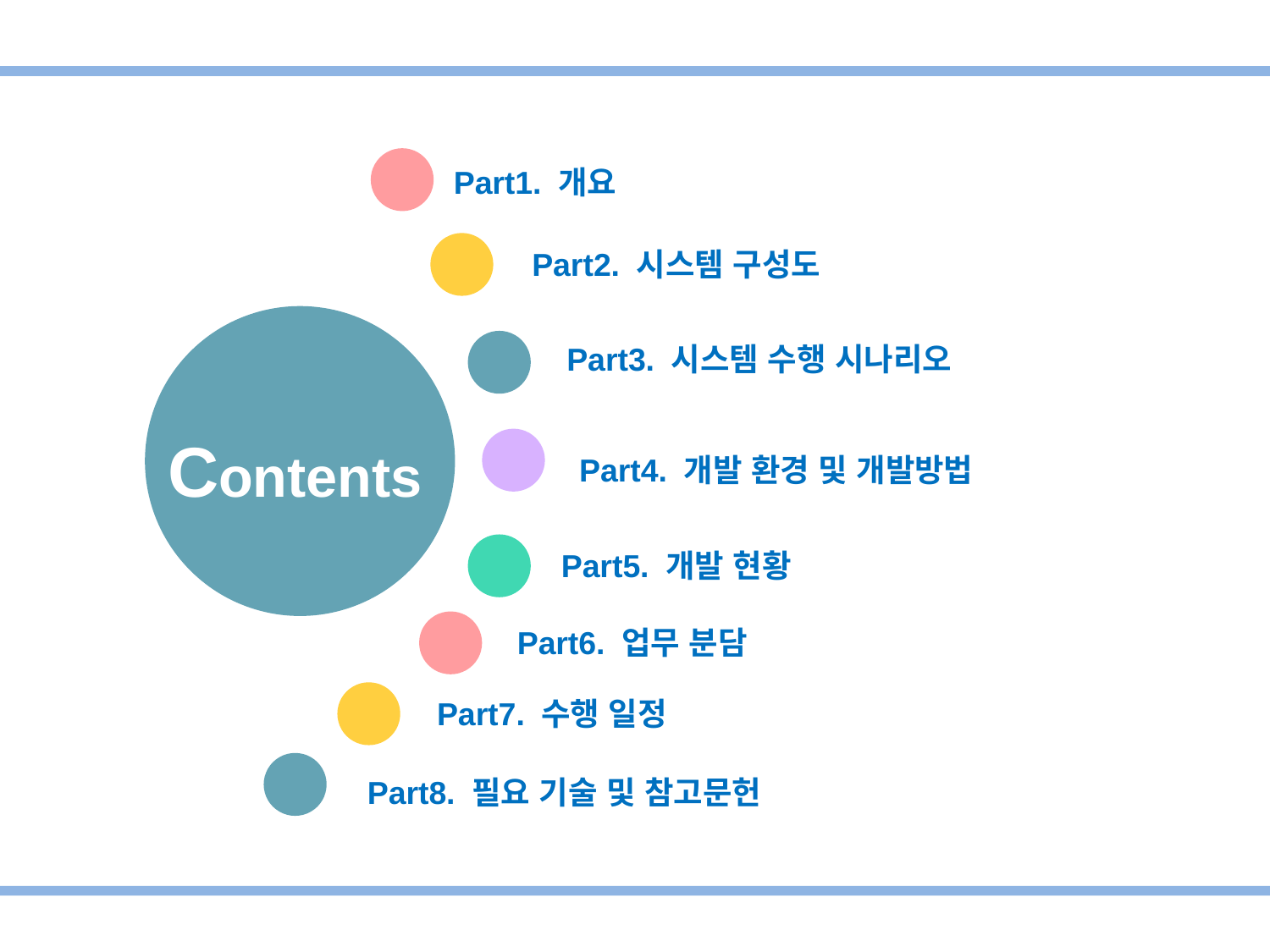

Part1. 개요

Part2. 시스템 구성도

Part3. 시스템 수행 시나리오
Contents
 Part4. 개발 환경 및 개발방법

Part5. 개발 현황

Part6. 업무 분담

Part7. 수행 일정

Part8. 필요 기술 및 참고문헌